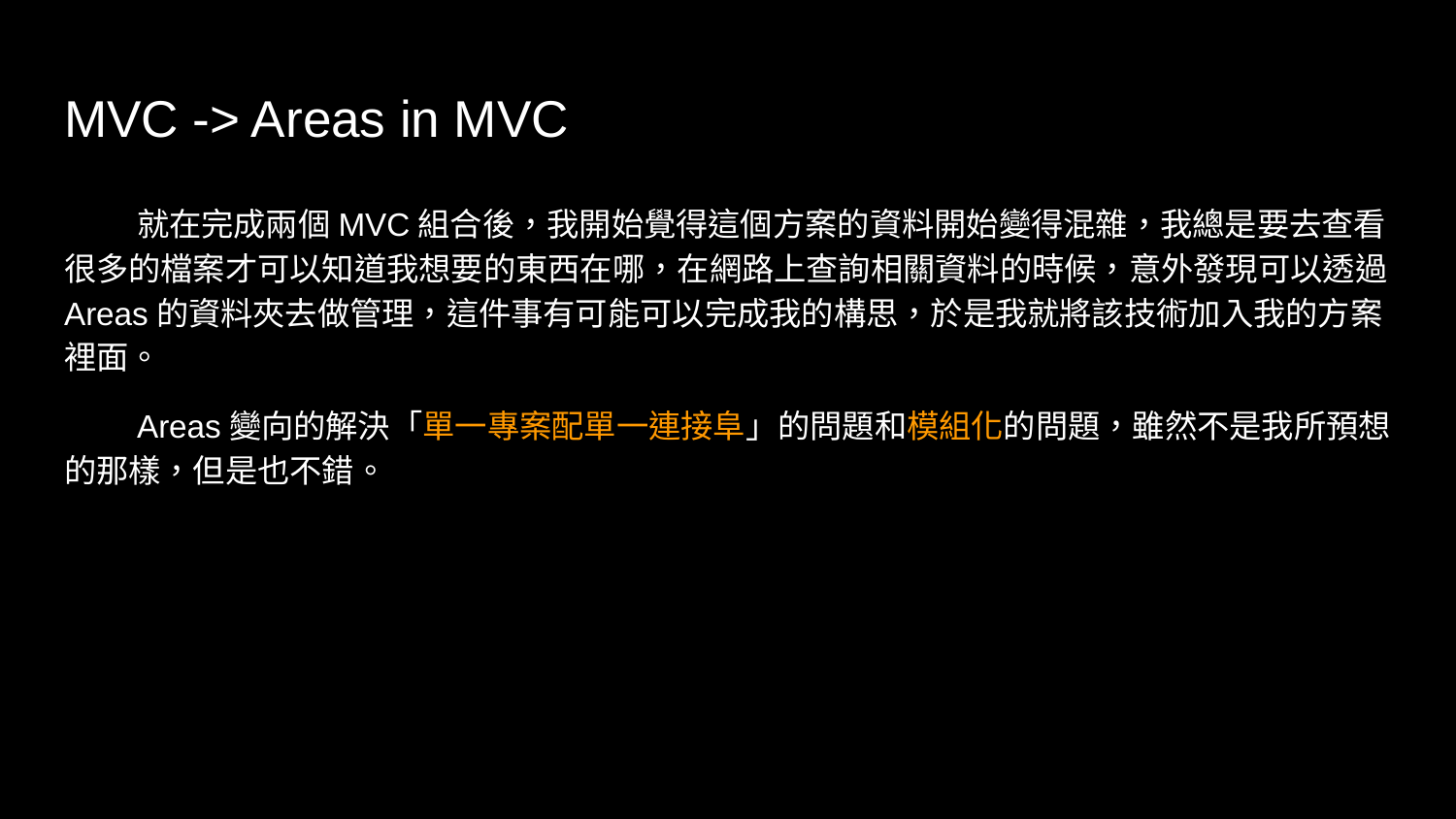

# MVC -> Areas in MVC
就在完成兩個MVC組合後，我開始覺得這個方案的資料開始變得混雜，我總是要去查看很多的檔案才可以知道我想要的東西在哪，在網路上查詢相關資料的時候，意外發現可以透過Areas的資料夾去做管理，這件事有可能可以完成我的構思，於是我就將該技術加入我的方案裡面。
Areas變向的解決「單一專案配單一連接阜」的問題和模組化的問題，雖然不是我所預想的那樣，但是也不錯。